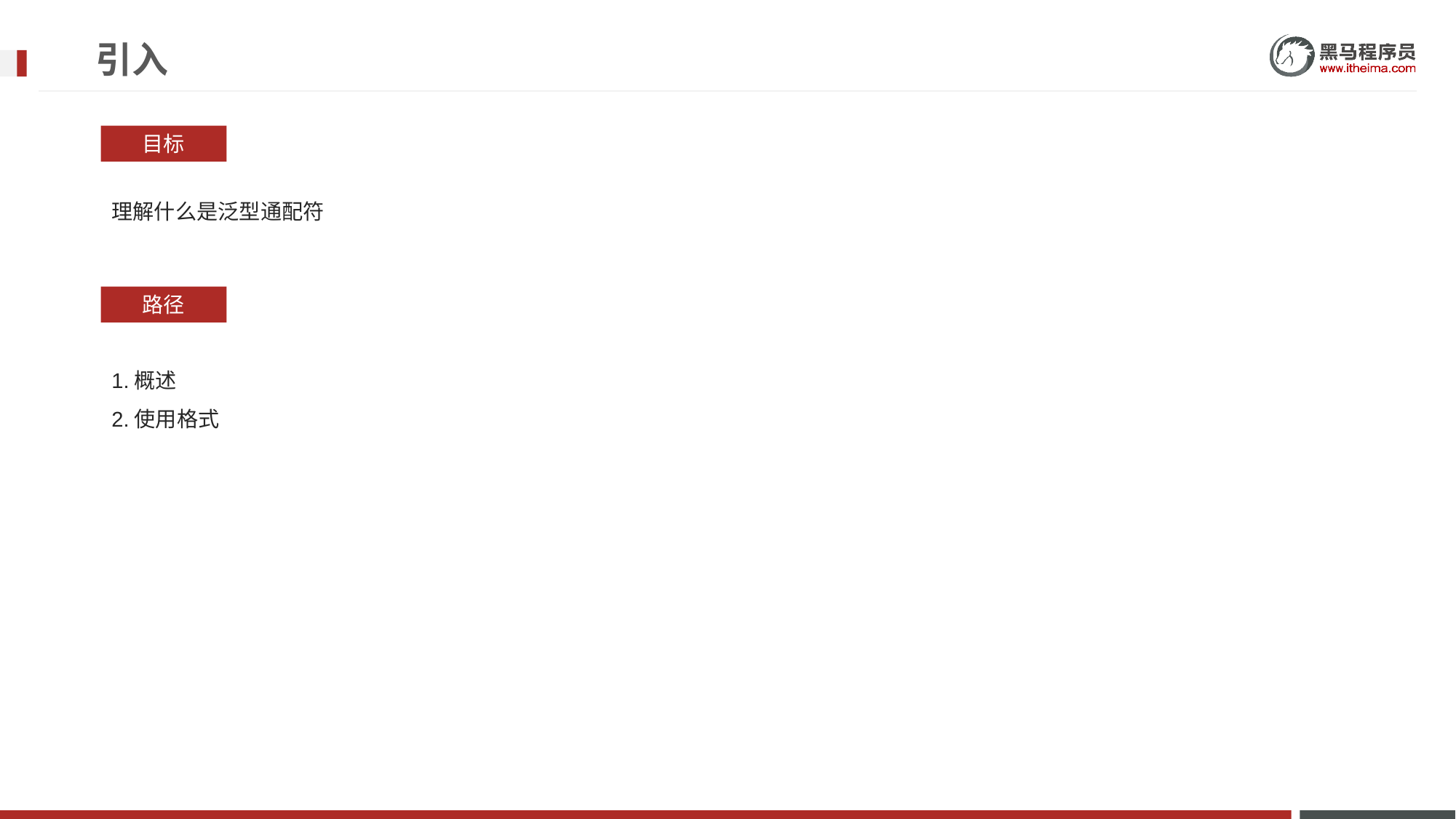

# 引入
目标
理解什么是泛型通配符
路径
1.概述
2.使用格式